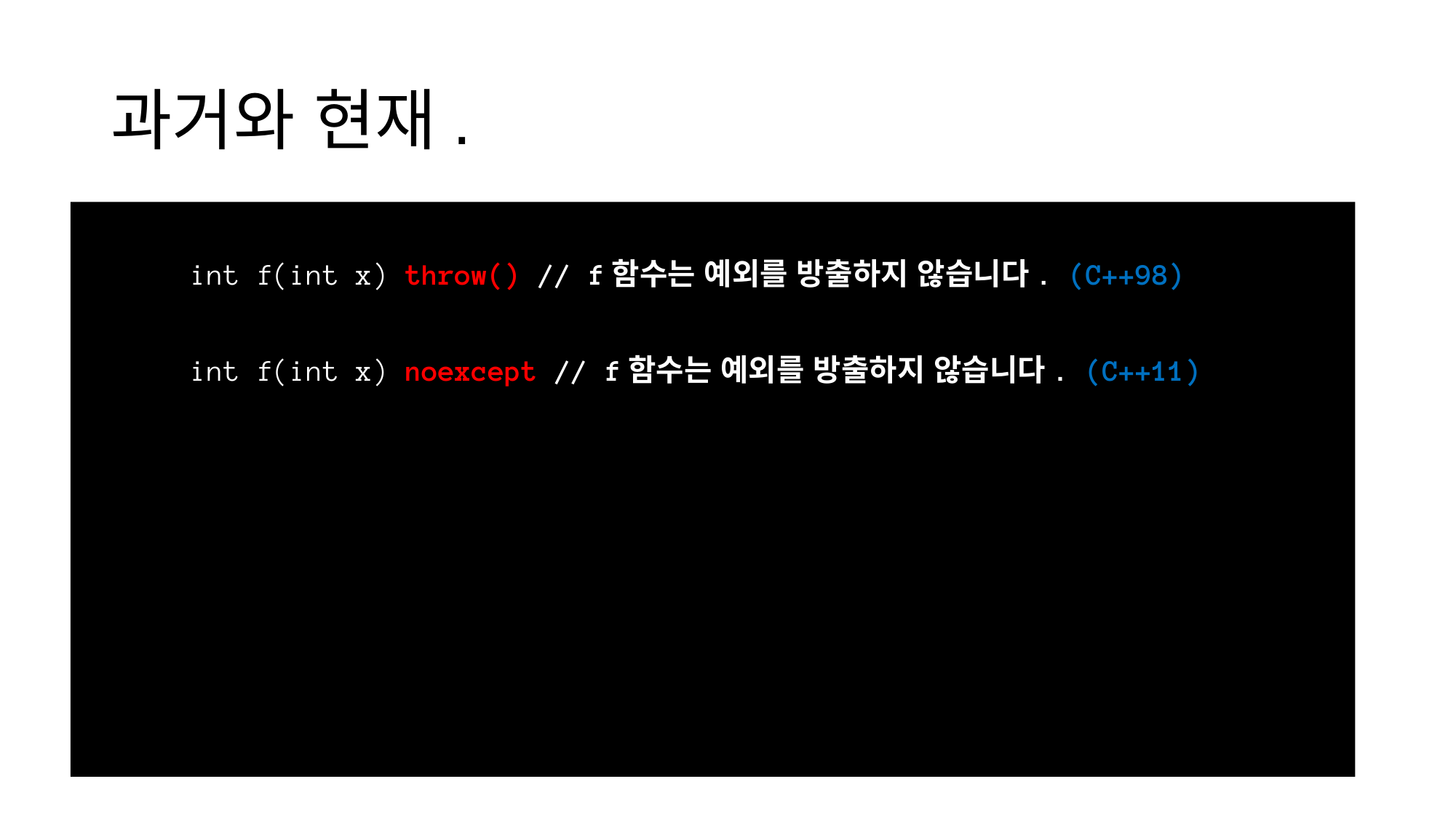

# 과거와 현재.

	int f(int x) throw() // f함수는 예외를 방출하지 않습니다. (C++98)

	int f(int x) noexcept // f함수는 예외를 방출하지 않습니다. (C++11)